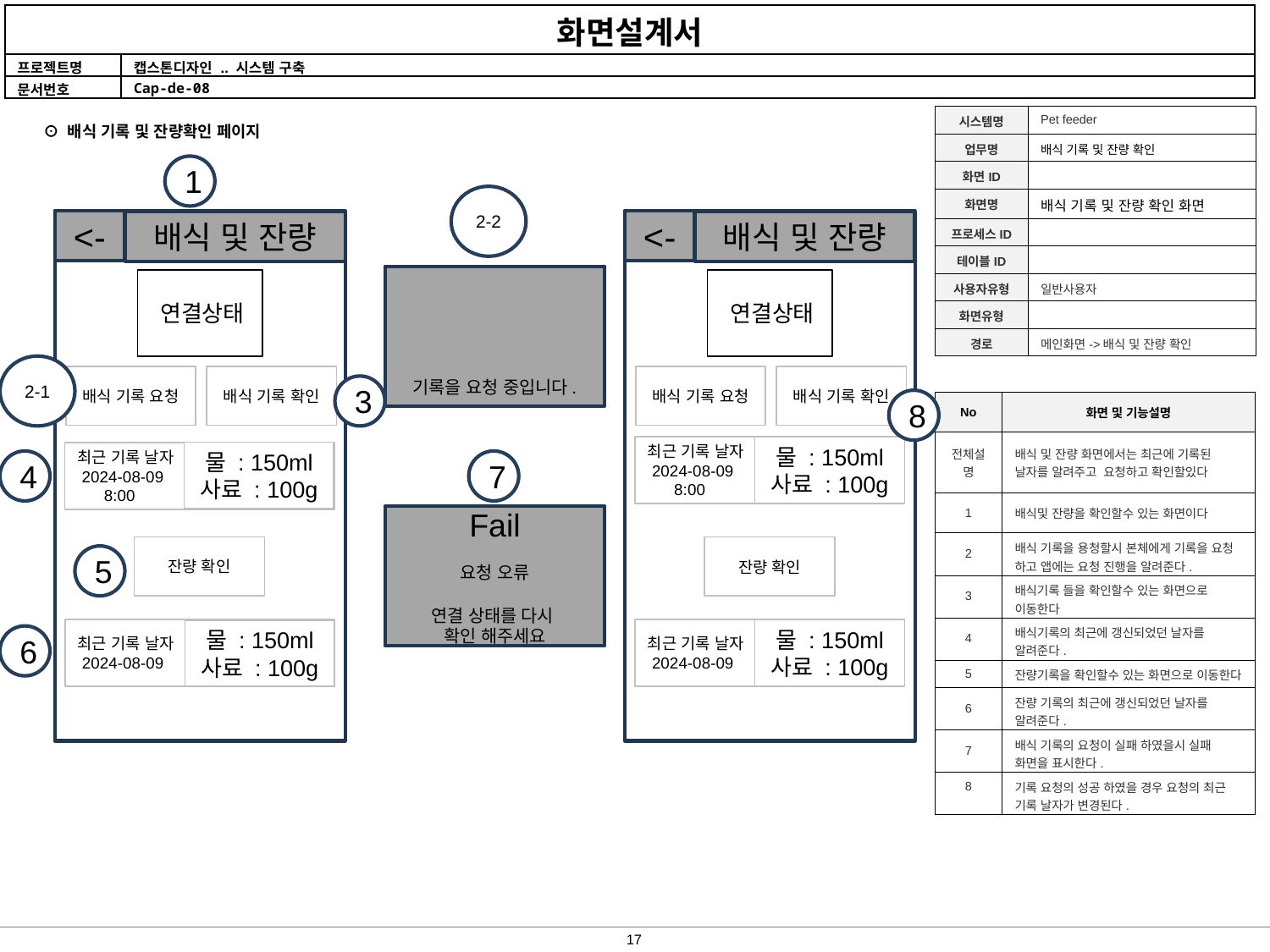

| 시스템명 | Pet feeder |
| --- | --- |
| 업무명 | 배식 기록 및 잔량 확인 |
| 화면ID |  |
| 화면명 | 배식 기록 및 잔량 확인 화면 |
| 프로세스ID |  |
| 테이블ID |  |
| 사용자유형 | 일반사용자 |
| 화면유형 |  |
| 경로 | 메인화면->배식 및 잔량 확인 |
⊙ 배식 기록 및 잔량확인 페이지
1
2-2

<-

<-
배식 및 잔량
배식 및 잔량

기록을 요청 중입니다.
연결상태
연결상태
2-1
배식 기록 요청
배식 기록 확인
배식 기록 요청
배식 기록 확인
3
8
| No | 화면 및 기능설명 |
| --- | --- |
| 전체설명 | 배식 및 잔량 화면에서는 최근에 기록된 날자를 알려주고 요청하고 확인할있다 |
| 1 | 배식및 잔량을 확인할수 있는 화면이다 |
| 2 | 배식 기록을 용청할시 본체에게 기록을 요청 하고 앱에는 요청 진행을 알려준다. |
| 3 | 배식기록 들을 확인할수 있는 화면으로 이동한다 |
| 4 | 배식기록의 최근에 갱신되었던 날자를 알려준다. |
| 5 | 잔량기록을 확인할수 있는 화면으로 이동한다 |
| 6 | 잔량 기록의 최근에 갱신되었던 날자를 알려준다. |
| 7 | 배식 기록의 요청이 실패 하였을시 실패 화면을 표시한다. |
| 8 | 기록 요청의 성공 하였을 경우 요청의 최근 기록 날자가 변경된다. |
최근 기록 날자
 2024-08-09
      8:00
물 : 150ml
사료 : 100g
물 : 150ml
사료 : 100g
최근 기록 날자
 2024-08-09
      8:00
4
7
Fail

요청 오류

연결 상태를 다시
확인 해주세요
잔량 확인
잔량 확인
5
최근 기록 날자
 2024-08-09
최근 기록 날자
 2024-08-09
물 : 150ml
사료 : 100g
물 : 150ml
사료 : 100g
6